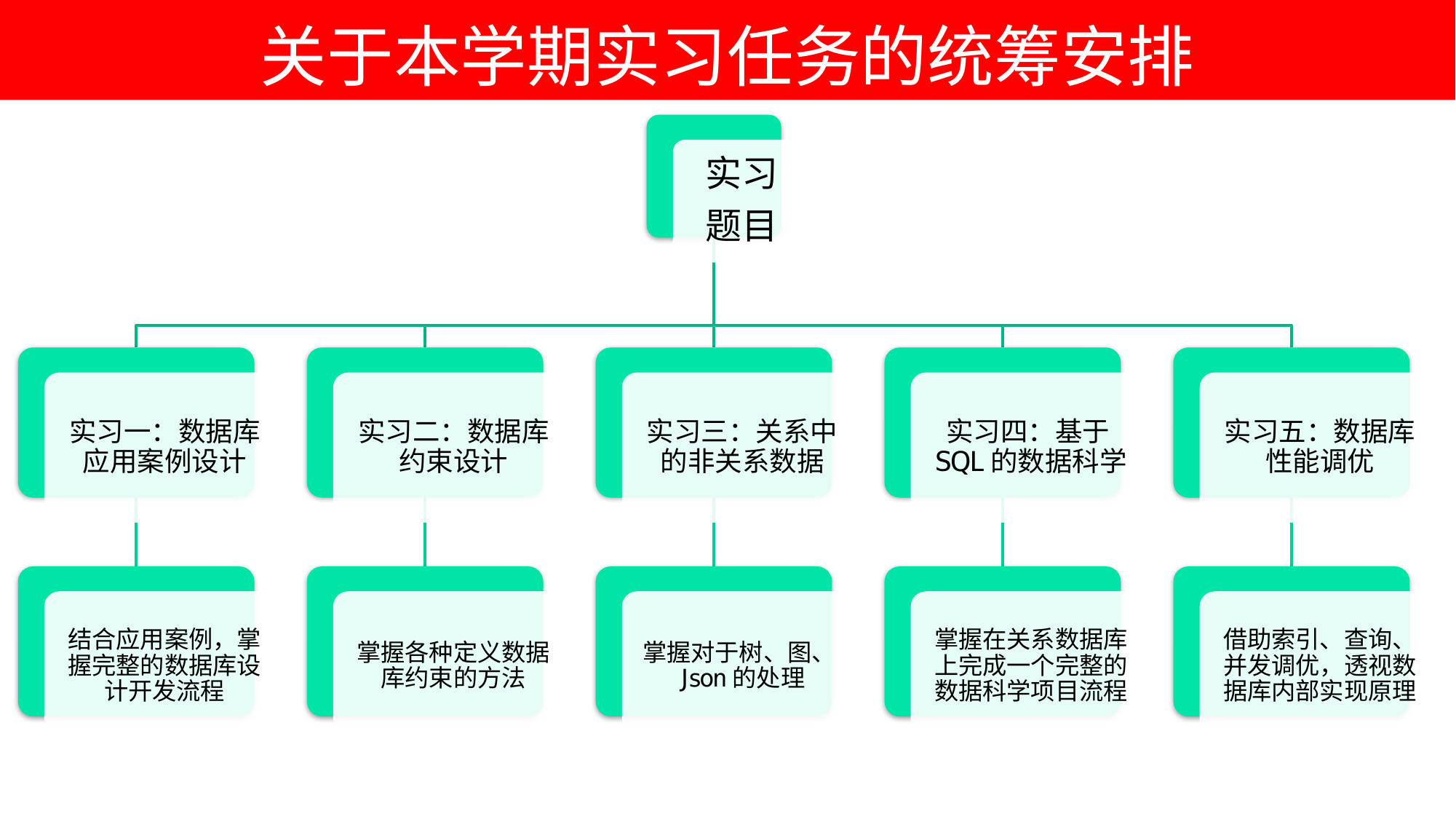

# 关于本学期实习任务的统筹安排
实习
题目
实习一：数据库应用案例设计
结合应用案例，掌握完整的数据库设计开发流程
实习二：数据库约束设计
掌握各种定义数据库约束的方法
实习三：关系中的非关系数据
掌握对于树、图、Json的处理
实习四：基于SQL的数据科学
掌握在关系数据库上完成一个完整的数据科学项目流程
实习五：数据库性能调优
借助索引、查询、并发调优，透视数据库内部实现原理